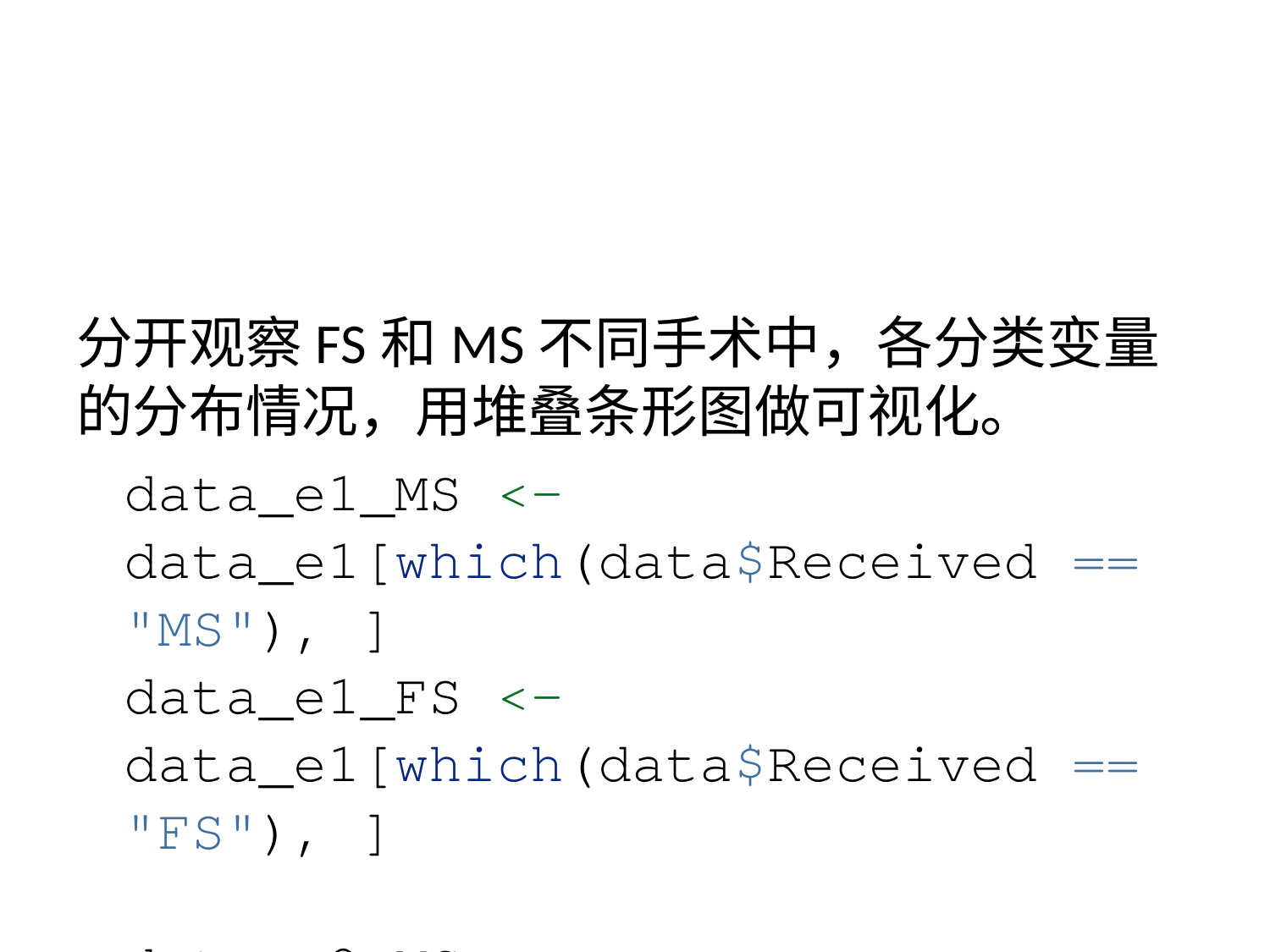

分开观察FS和MS不同手术中，各分类变量的分布情况，用堆叠条形图做可视化。
data_e1_MS <- data_e1[which(data$Received == "MS"), ]
data_e1_FS <- data_e1[which(data$Received == "FS"), ]
data_e2_MS <- data.frame(variable=c("Male","MI_stroke_TIA","COPD","WalkingUnassisted","CareHome","Male","MI_stroke_TIA","COPD","WalkingUnassisted","CareHome"),
                        number=c(length(which(data_e1_MS[,2]=="TRUE")),length(which(data_e1_MS[,3]=="TRUE")),length(which(data_e1_MS[,4]=="TRUE")),length(which(data_e1_MS[,5]=="TRUE")),length(which(data_e1_MS[,6]=="TRUE")),length(which(data_e1_MS[,2]=="FALSE")),length(which(data_e1_MS[,3]=="FALSE")),length(which(data_e1_MS[,4]=="FALSE")),length(which(data_e1_MS[,5]=="FALSE")),length(which(data_e1_MS[,6]=="FALSE"))),
                        label=c("TRUE","TRUE","TRUE","TRUE","TRUE","FALSE","FALSE","FALSE","FALSE","FALSE"))
data_e2_FS <- data.frame(variable=c("Male","MI_stroke_TIA","COPD","WalkingUnassisted","CareHome","Male","MI_stroke_TIA","COPD","WalkingUnassisted","CareHome"),
                        number=c(length(which(data_e1_FS[,2]=="TRUE")),length(which(data_e1_FS[,3]=="TRUE")),length(which(data_e1_FS[,4]=="TRUE")),length(which(data_e1_FS[,5]=="TRUE")),length(which(data_e1_FS[,6]=="TRUE")),length(which(data_e1_FS[,2]=="FALSE")),length(which(data_e1_FS[,3]=="FALSE")),length(which(data_e1_FS[,4]=="FALSE")),length(which(data_e1_FS[,5]=="FALSE")),length(which(data_e1_FS[,6]=="FALSE"))),
                        label=c("TRUE","TRUE","TRUE","TRUE","TRUE","FALSE","FALSE","FALSE","FALSE","FALSE"))
ggplot(data_e2_MS,aes(variable,number,fill=label))+
  geom_bar(stat="identity",position="stack",width = 0.7)